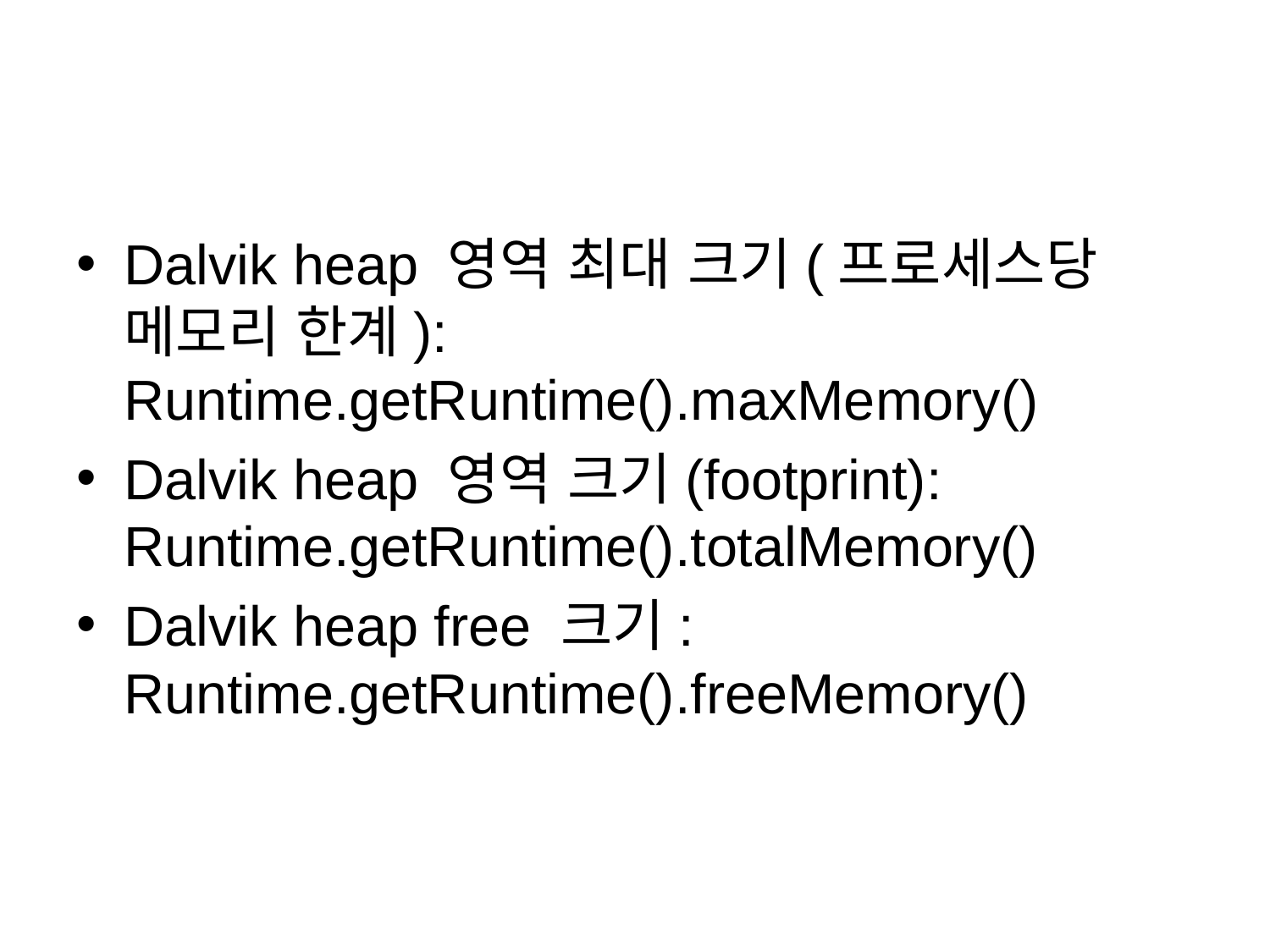

#
Dalvik heap 영역 최대 크기(프로세스당 메모리 한계): Runtime.getRuntime().maxMemory()
Dalvik heap 영역 크기(footprint): Runtime.getRuntime().totalMemory()
Dalvik heap free 크기: Runtime.getRuntime().freeMemory()